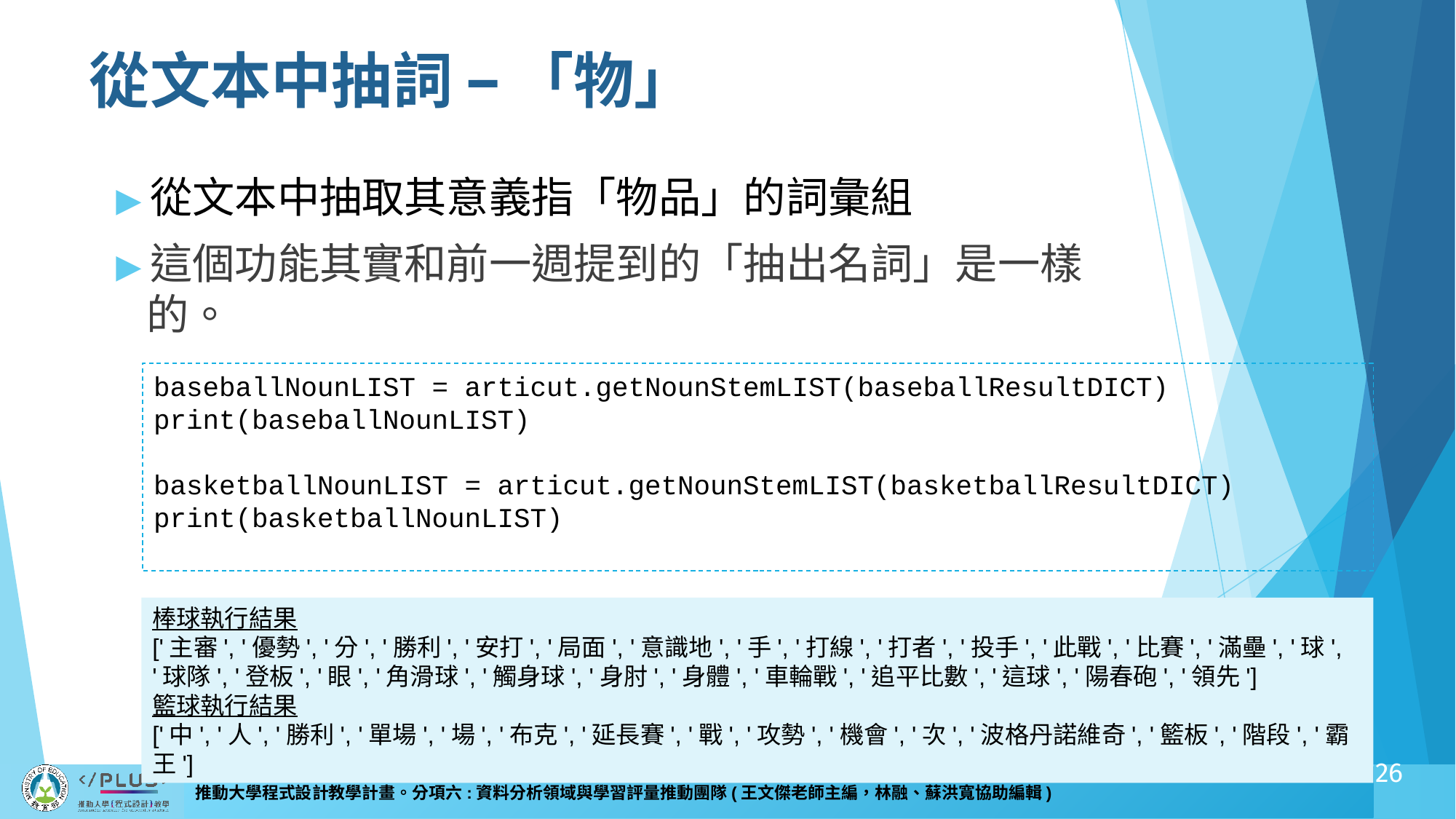

# 從文本中抽詞 – 「物」
從文本中抽取其意義指「物品」的詞彙組
這個功能其實和前一週提到的「抽出名詞」是一樣的。
baseballNounLIST = articut.getNounStemLIST(baseballResultDICT)
print(baseballNounLIST)

basketballNounLIST = articut.getNounStemLIST(basketballResultDICT)
print(basketballNounLIST)

棒球執行結果
['主審', '優勢', '分', '勝利', '安打', '局面', '意識地', '手', '打線', '打者', '投手', '此戰', '比賽', '滿壘', '球', '球隊', '登板', '眼', '角滑球', '觸身球', '身肘', '身體', '車輪戰', '追平比數', '這球', '陽春砲', '領先']
籃球執行結果
['中', '人', '勝利', '單場', '場', '布克', '延長賽', '戰', '攻勢', '機會', '次', '波格丹諾維奇', '籃板', '階段', '霸王']
26